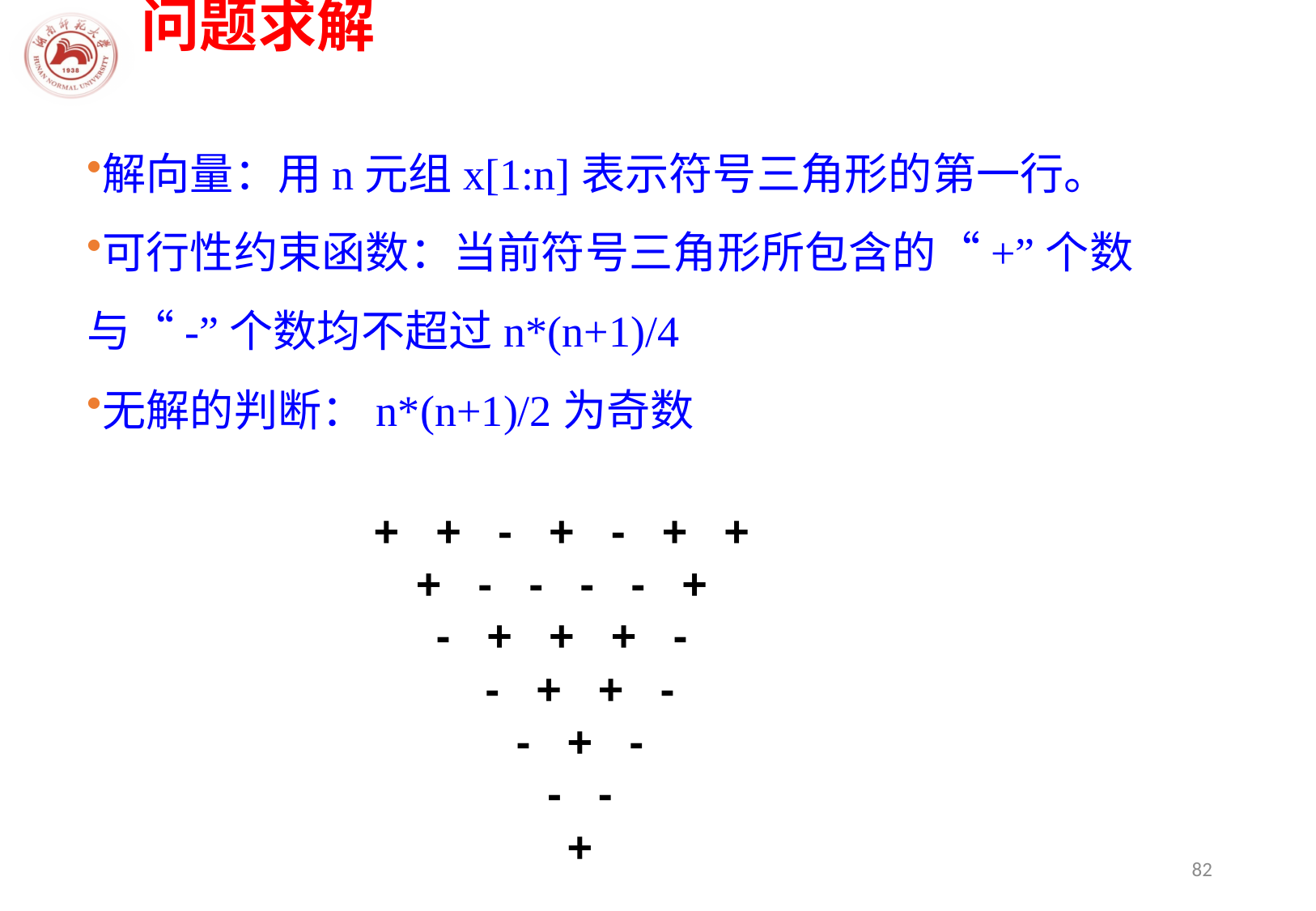

问题求解
解向量：用n元组x[1:n]表示符号三角形的第一行。
可行性约束函数：当前符号三角形所包含的“+”个数与“-”个数均不超过n*(n+1)/4
无解的判断：n*(n+1)/2为奇数
+   +   -   +   -   +   +
+   -   -   -   -   +
-   +   +   +   -
   -   +   +   -
   -   +   -
   -   -
   +
82